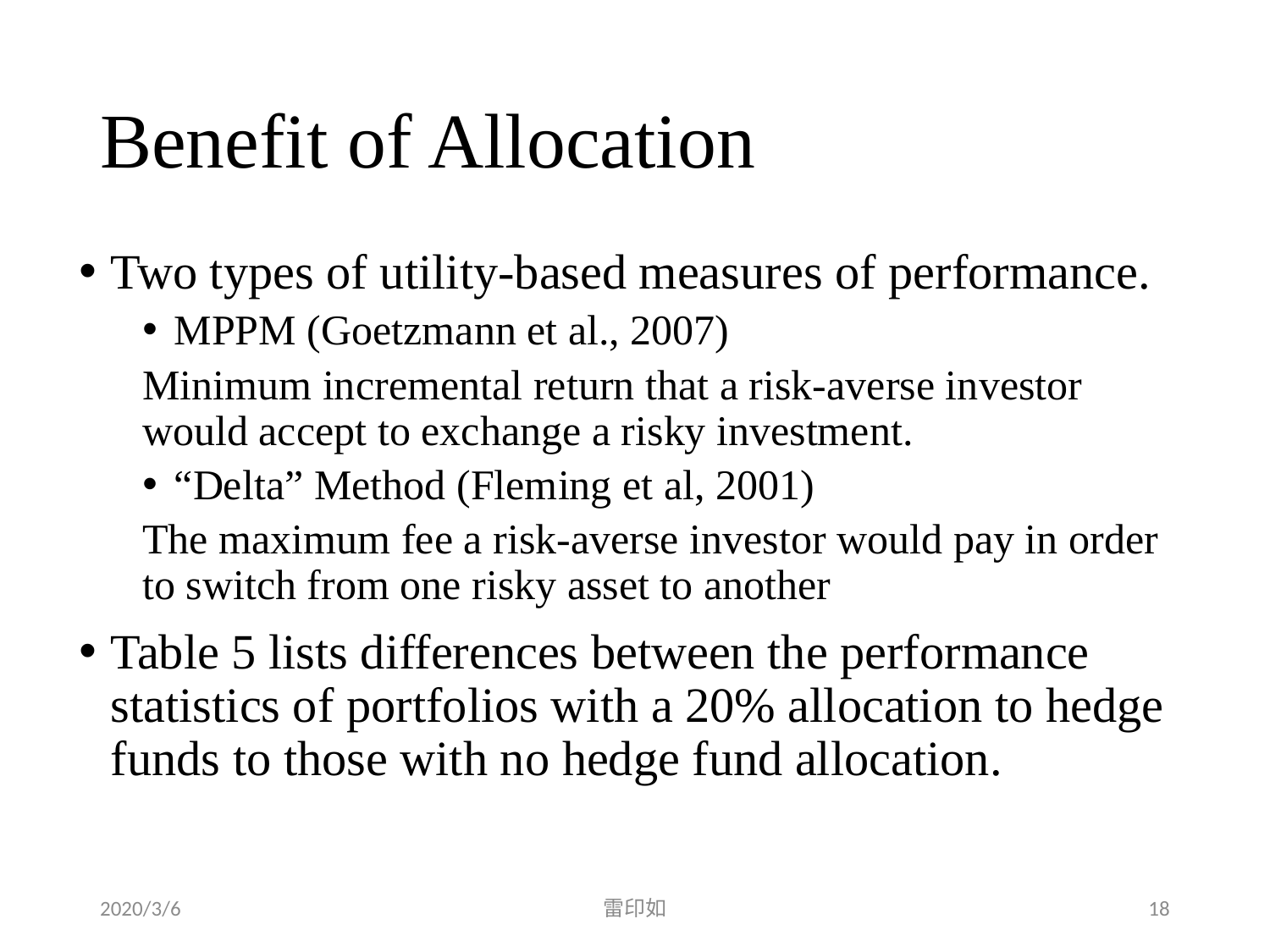

# Benefit of Allocation
Two types of utility-based measures of performance.
MPPM (Goetzmann et al., 2007)
Minimum incremental return that a risk-averse investor would accept to exchange a risky investment.
“Delta” Method (Fleming et al, 2001)
The maximum fee a risk-averse investor would pay in order to switch from one risky asset to another
Table 5 lists differences between the performance statistics of portfolios with a 20% allocation to hedge funds to those with no hedge fund allocation.
2020/3/6
雷印如
18